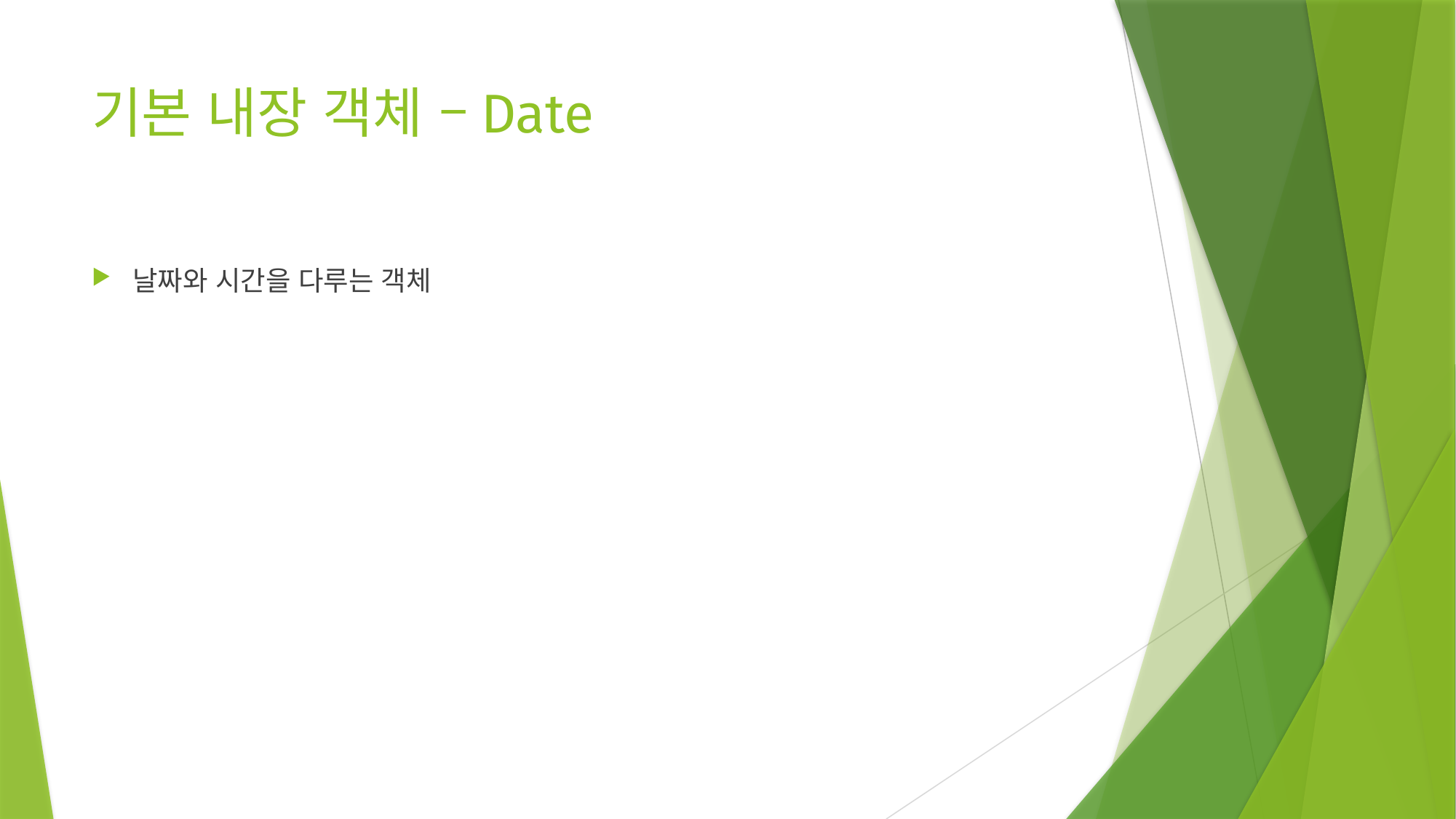

# 기본 내장 객체 –Date
날짜와 시간을 다루는 객체